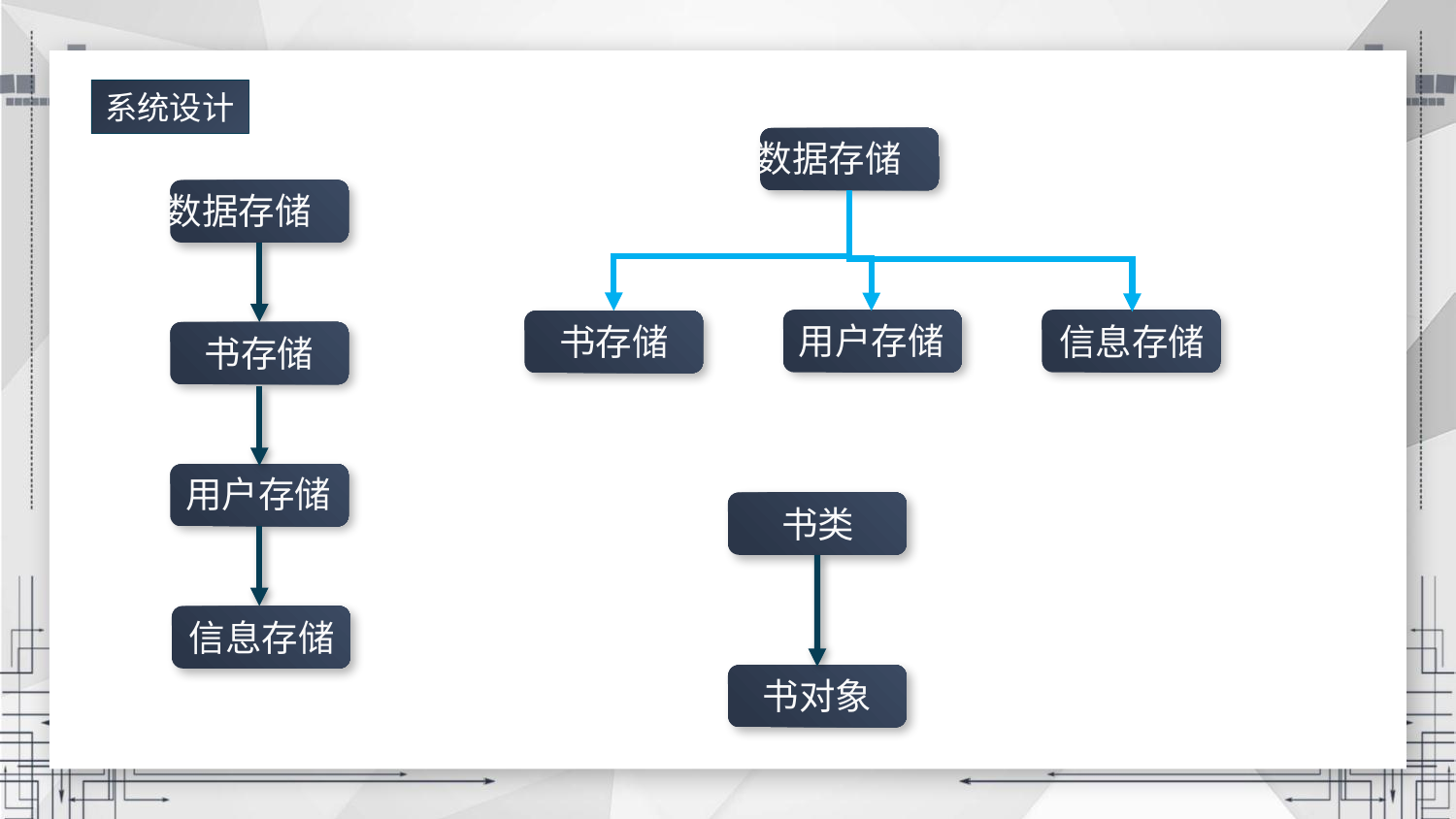

系统设计

数据存储

数据存储

用户存储

信息存储

书存储

书存储

用户存储

书类

信息存储

书对象